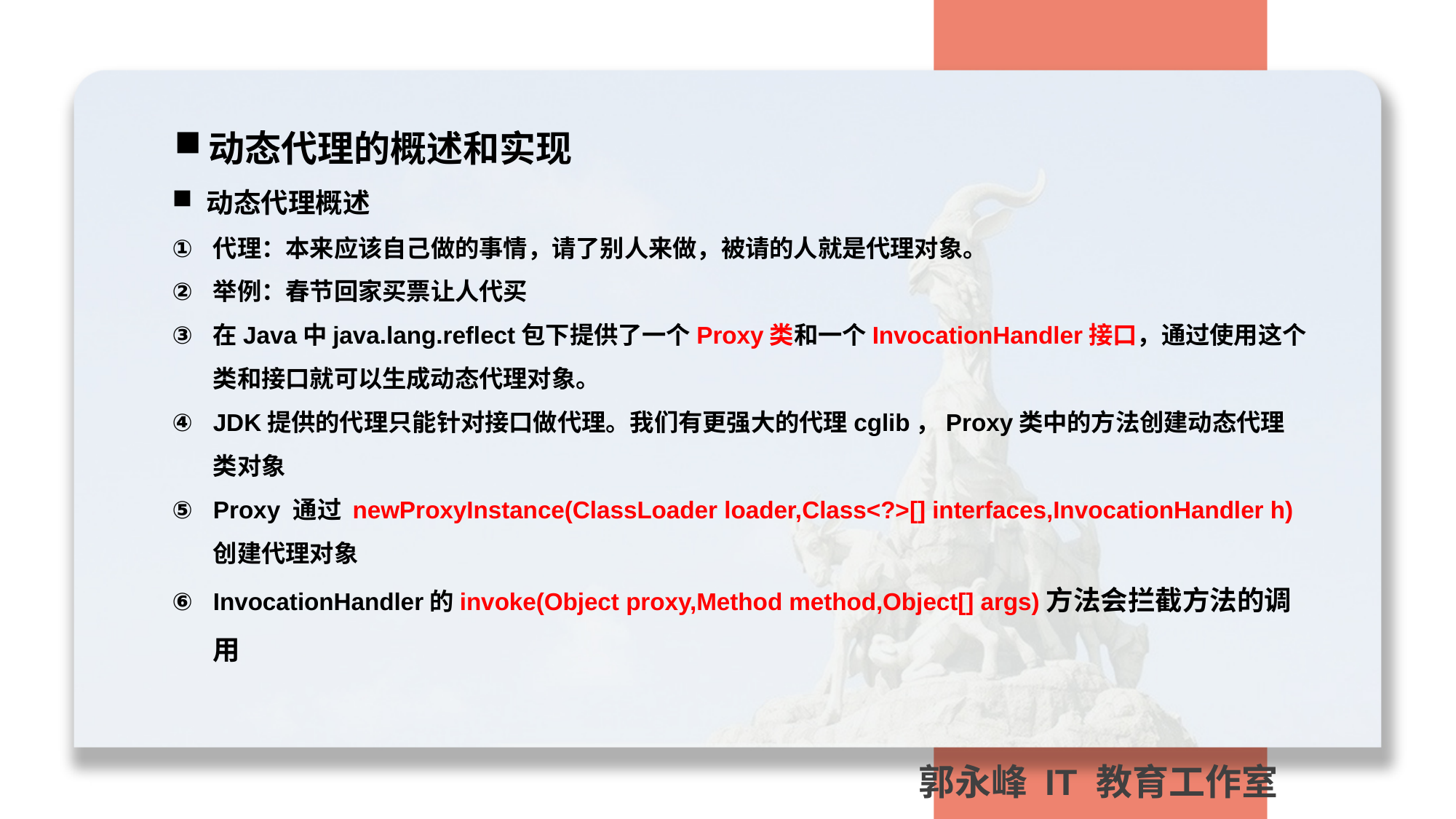

动态代理的概述和实现
动态代理概述
代理：本来应该自己做的事情，请了别人来做，被请的人就是代理对象。
举例：春节回家买票让人代买
在Java中java.lang.reflect包下提供了一个Proxy类和一个InvocationHandler接口，通过使用这个类和接口就可以生成动态代理对象。
JDK提供的代理只能针对接口做代理。我们有更强大的代理cglib，Proxy类中的方法创建动态代理类对象
Proxy 通过 newProxyInstance(ClassLoader loader,Class<?>[] interfaces,InvocationHandler h)创建代理对象
InvocationHandler的invoke(Object proxy,Method method,Object[] args)方法会拦截方法的调用